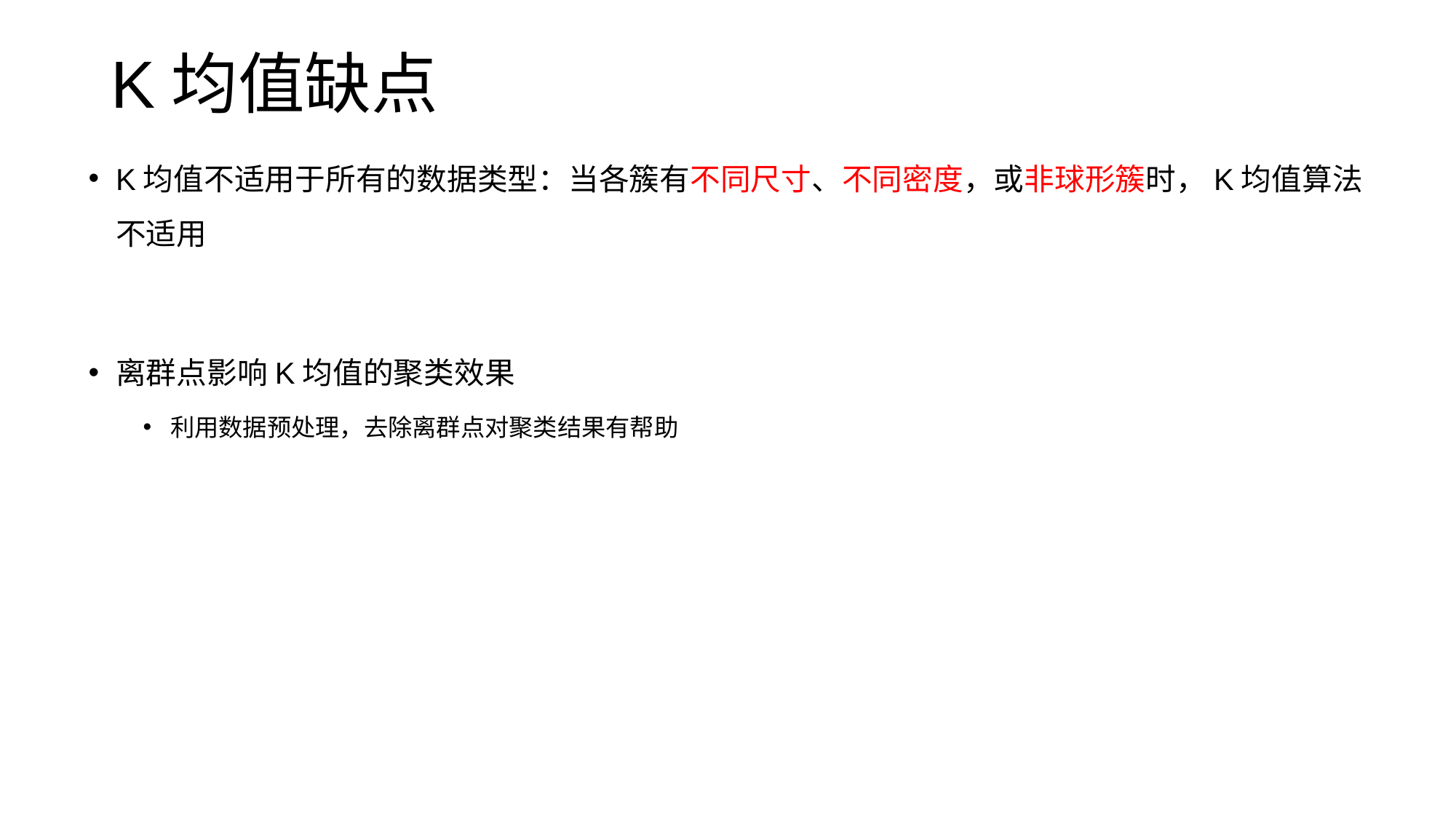

# K均值缺点
K均值不适用于所有的数据类型：当各簇有不同尺寸、不同密度，或非球形簇时，K均值算法不适用

离群点影响K均值的聚类效果
利用数据预处理，去除离群点对聚类结果有帮助